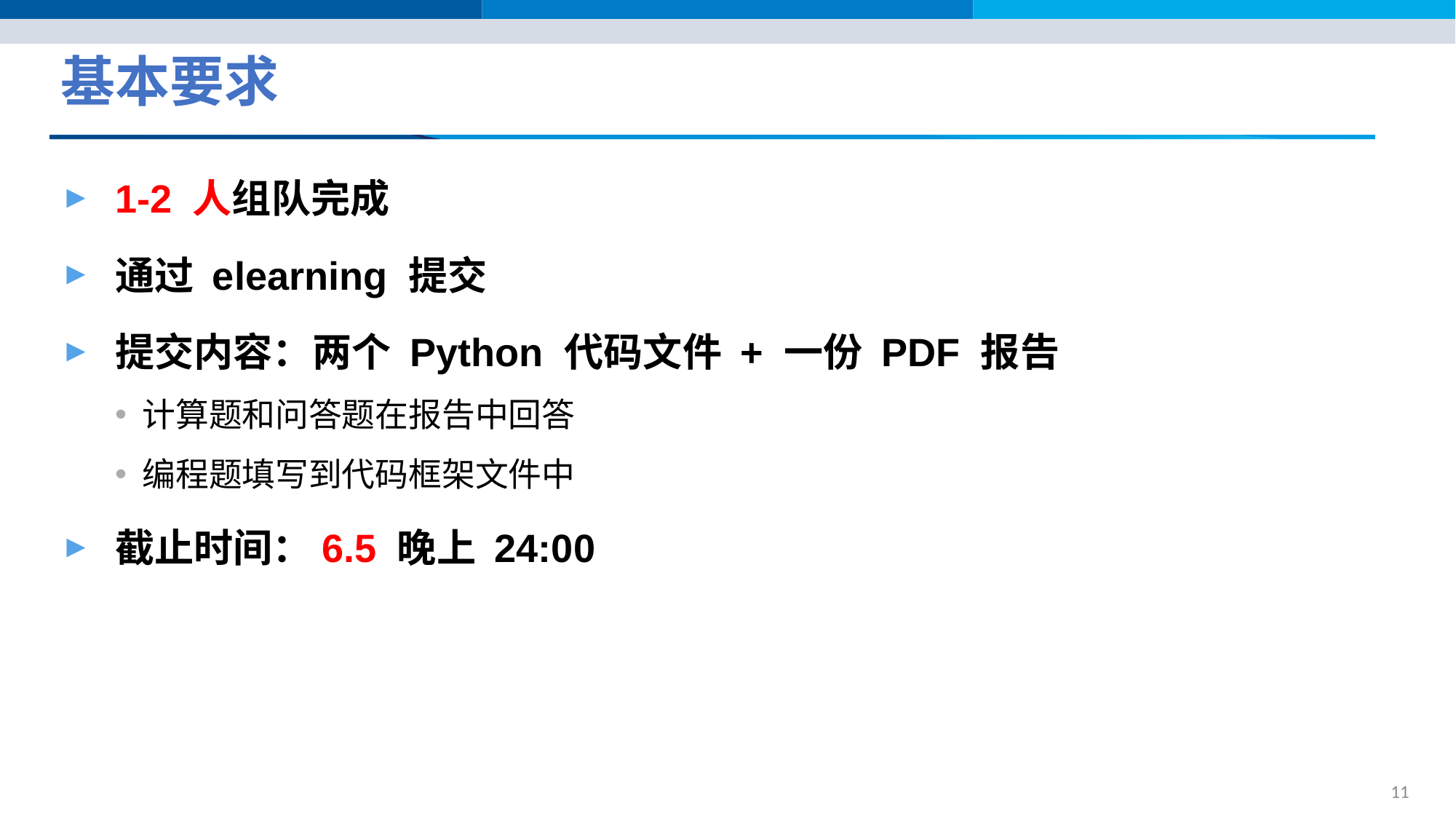

# 基本要求
1-2 人组队完成
通过 elearning 提交
提交内容：两个 Python 代码文件 + 一份 PDF 报告
计算题和问答题在报告中回答
编程题填写到代码框架文件中
截止时间：6.5 晚上 24:00
11